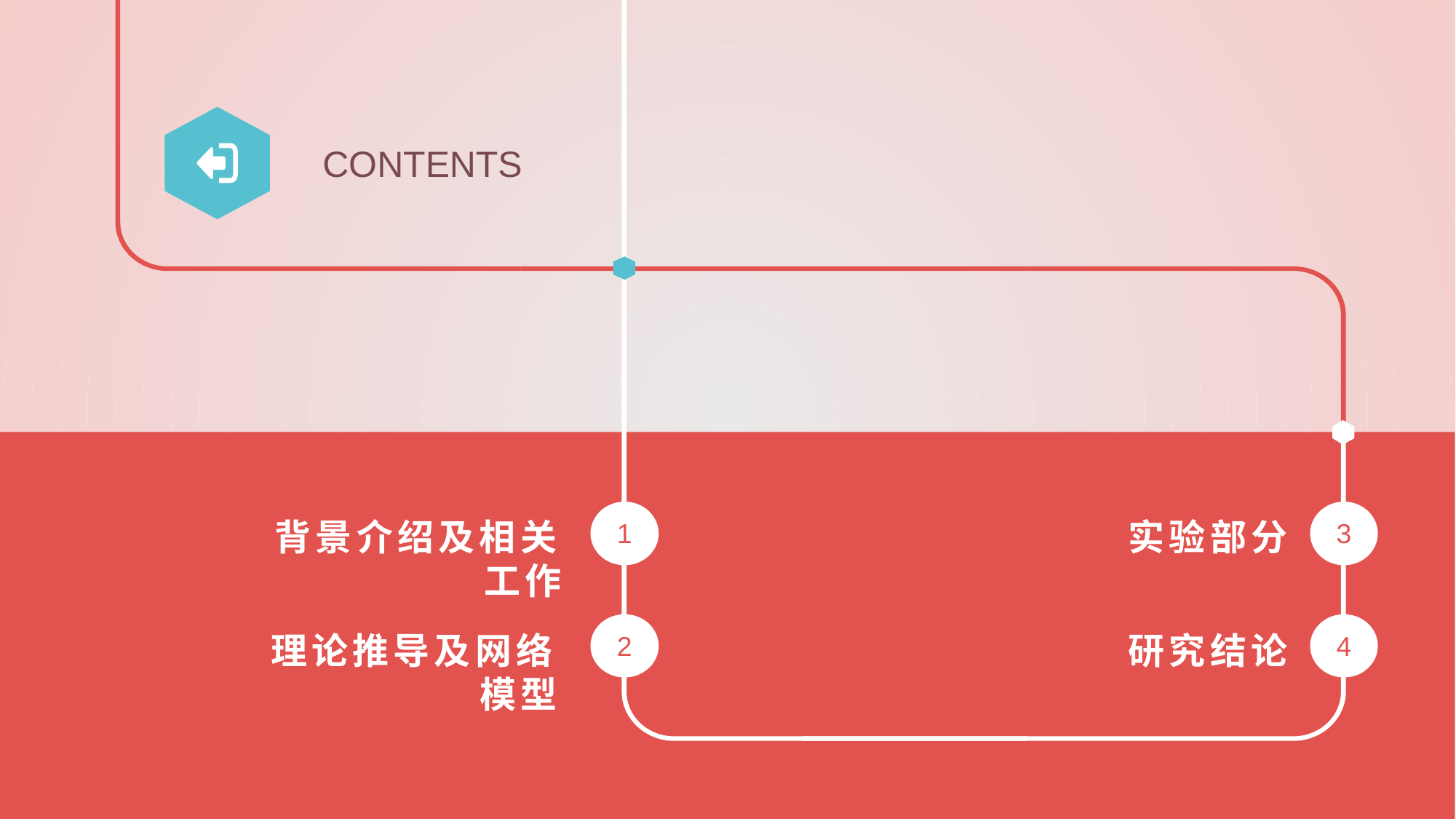

CONTENTS

1
3
背景介绍及相关工作
实验部分
2
4
理论推导及网络模型
研究结论